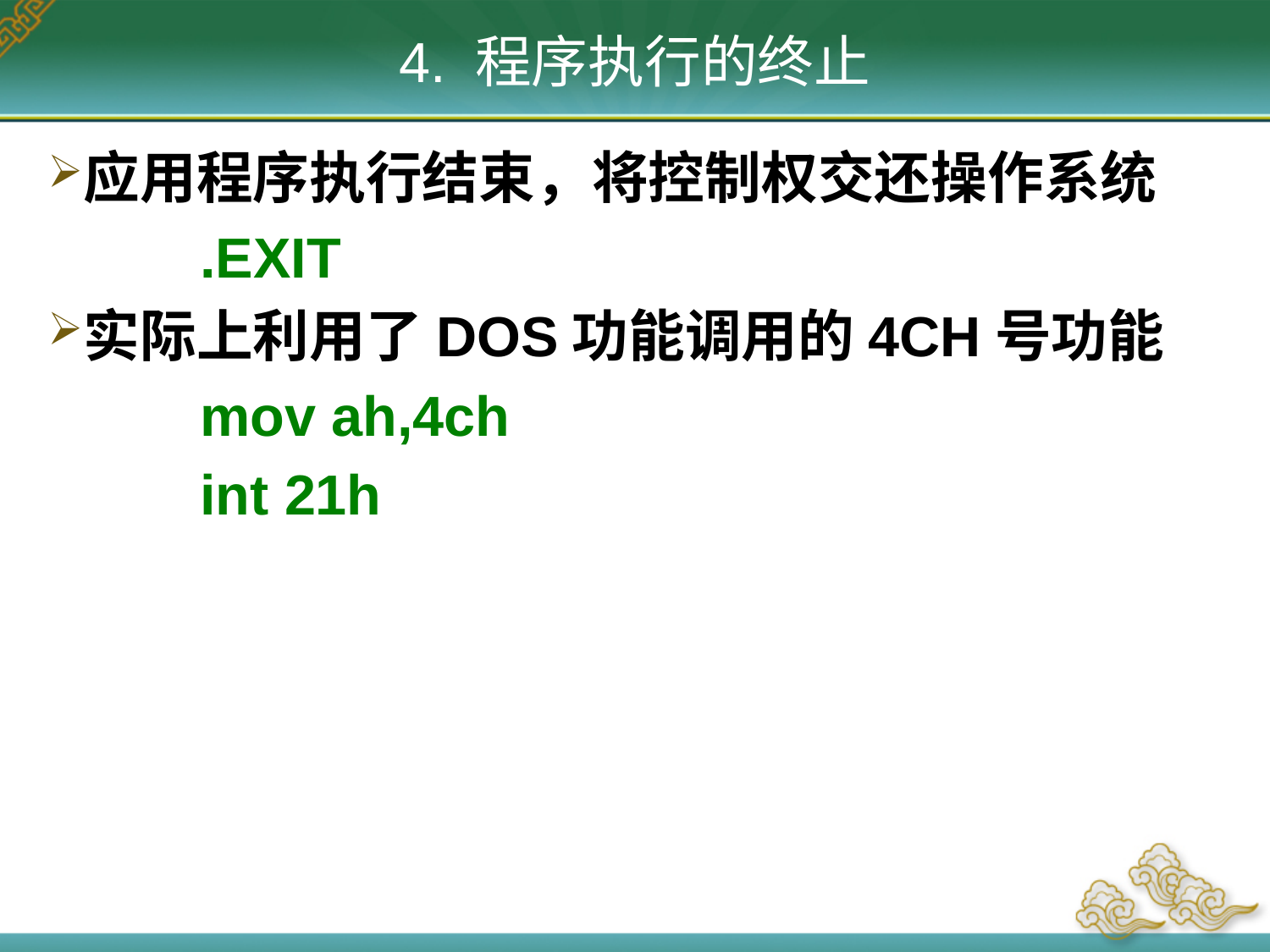

4. 程序执行的终止
应用程序执行结束，将控制权交还操作系统
		.EXIT
实际上利用了DOS功能调用的4CH号功能
		mov ah,4ch
		int 21h